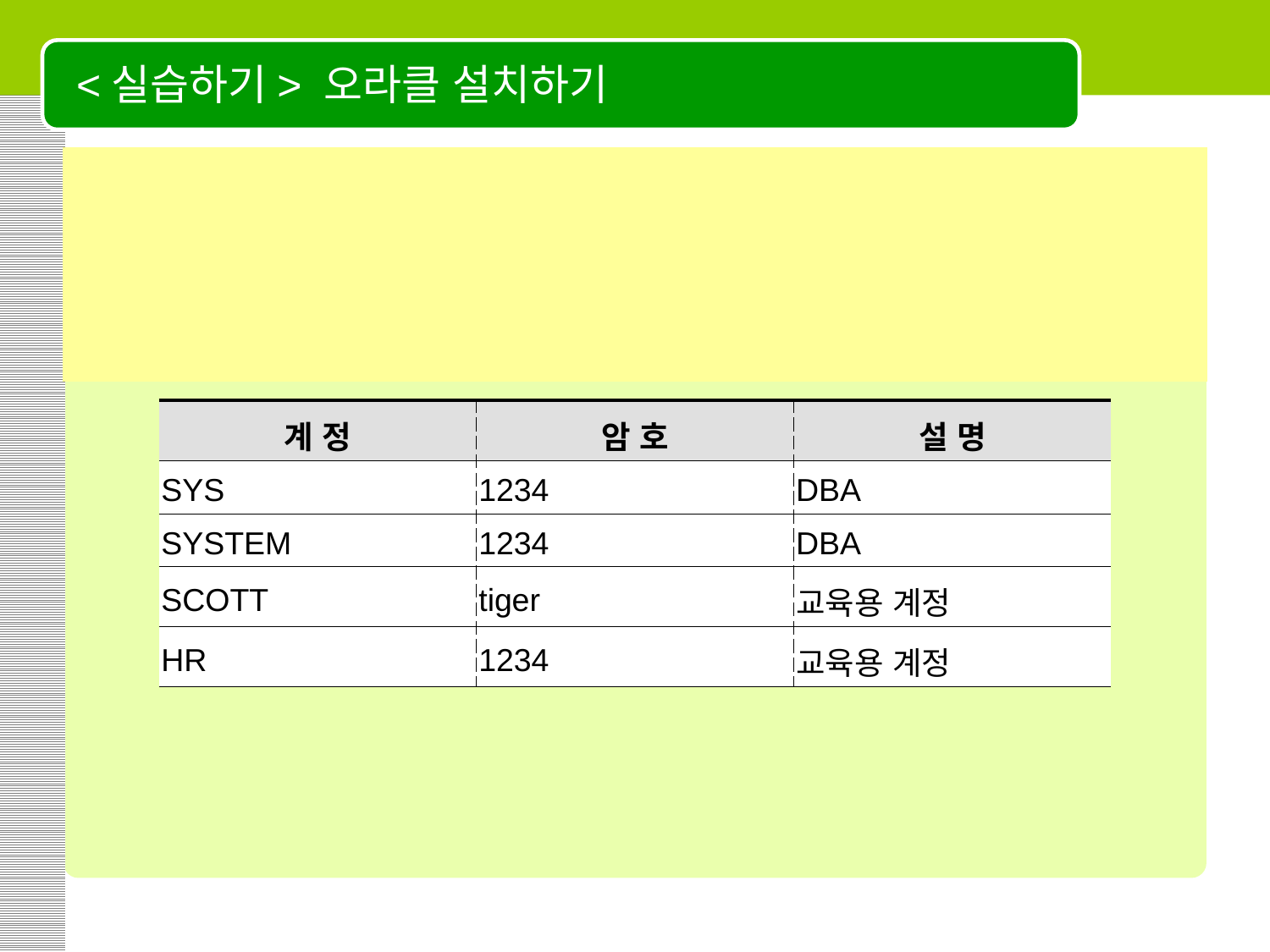

# <실습하기> 오라클 설치하기

| 계 정 | 암 호 | 설 명 |
| --- | --- | --- |
| SYS | 1234 | DBA |
| SYSTEM | 1234 | DBA |
| SCOTT | tiger | 교육용 계정 |
| HR | 1234 | 교육용 계정 |